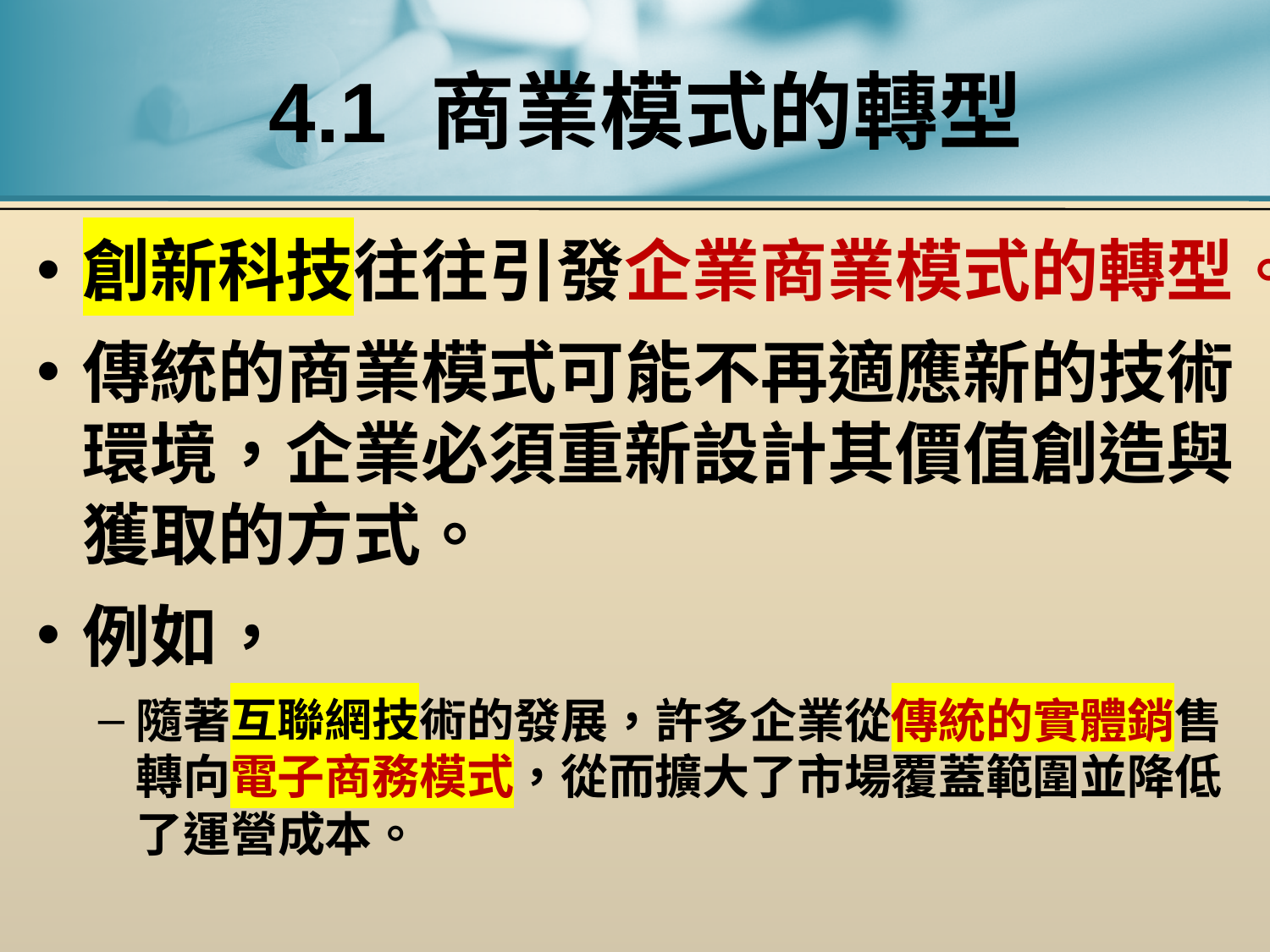

# 4.1 商業模式的轉型
創新科技往往引發企業商業模式的轉型。
傳統的商業模式可能不再適應新的技術環境，企業必須重新設計其價值創造與獲取的方式。
例如，
隨著互聯網技術的發展，許多企業從傳統的實體銷售轉向電子商務模式，從而擴大了市場覆蓋範圍並降低了運營成本。